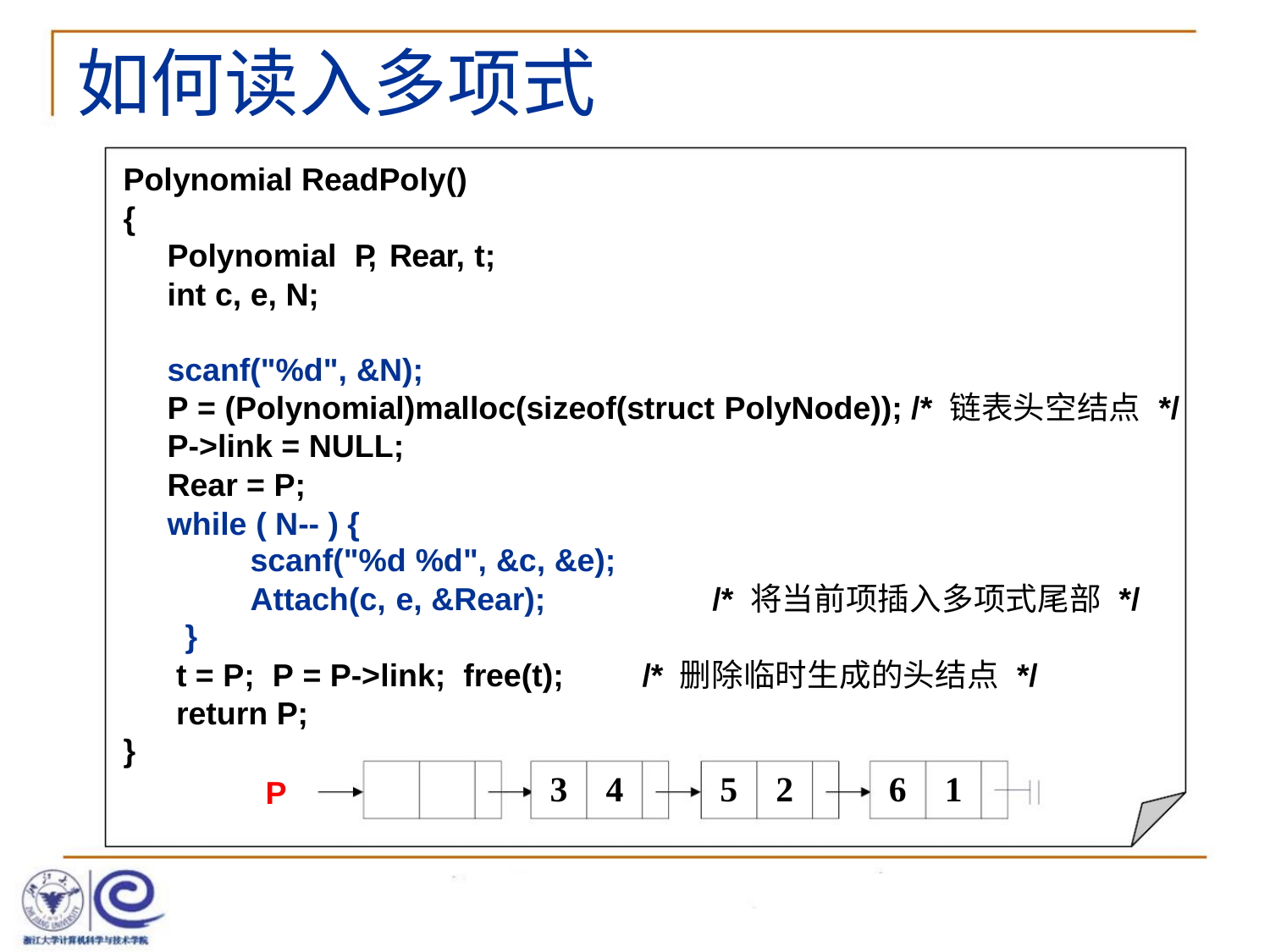

如何读入多项式
Polynomial ReadPoly()
{
Polynomial P, Rear, t;
int c, e, N;
scanf("%d", &N);
P = (Polynomial)malloc(sizeof(struct PolyNode)); /* 链表头空结点 */
P->link = NULL;
Rear = P;
while ( N-- ) {
scanf("%d %d", &c, &e);
Attach(c, e, &Rear);
/* 将当前项插入多项式尾部 */
/* 删除临时生成的头结点 */
}
t = P; P = P->link; free(t);
return P;
}
3 4
5 2
6 1
P